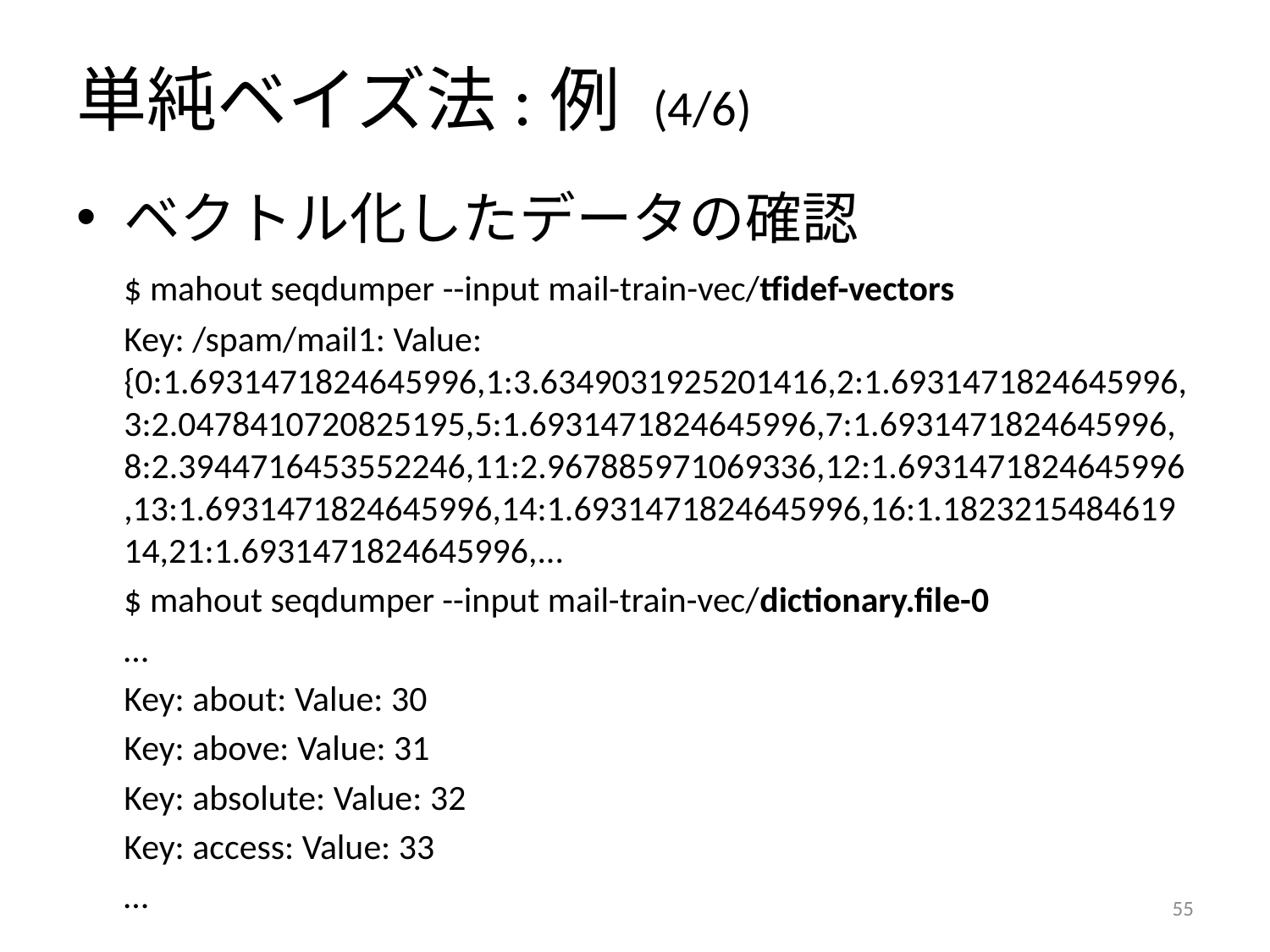

# 単純ベイズ法:例 (4/6)
ベクトル化したデータの確認
	$ mahout seqdumper --input mail-train-vec/tfidef-vectors
	Key: /spam/mail1: Value: {0:1.6931471824645996,1:3.6349031925201416,2:1.6931471824645996,3:2.0478410720825195,5:1.6931471824645996,7:1.6931471824645996,8:2.3944716453552246,11:2.967885971069336,12:1.6931471824645996,13:1.6931471824645996,14:1.6931471824645996,16:1.182321548461914,21:1.6931471824645996,...
	$ mahout seqdumper --input mail-train-vec/dictionary.file-0
	…
	Key: about: Value: 30
	Key: above: Value: 31
	Key: absolute: Value: 32
	Key: access: Value: 33
	…
55